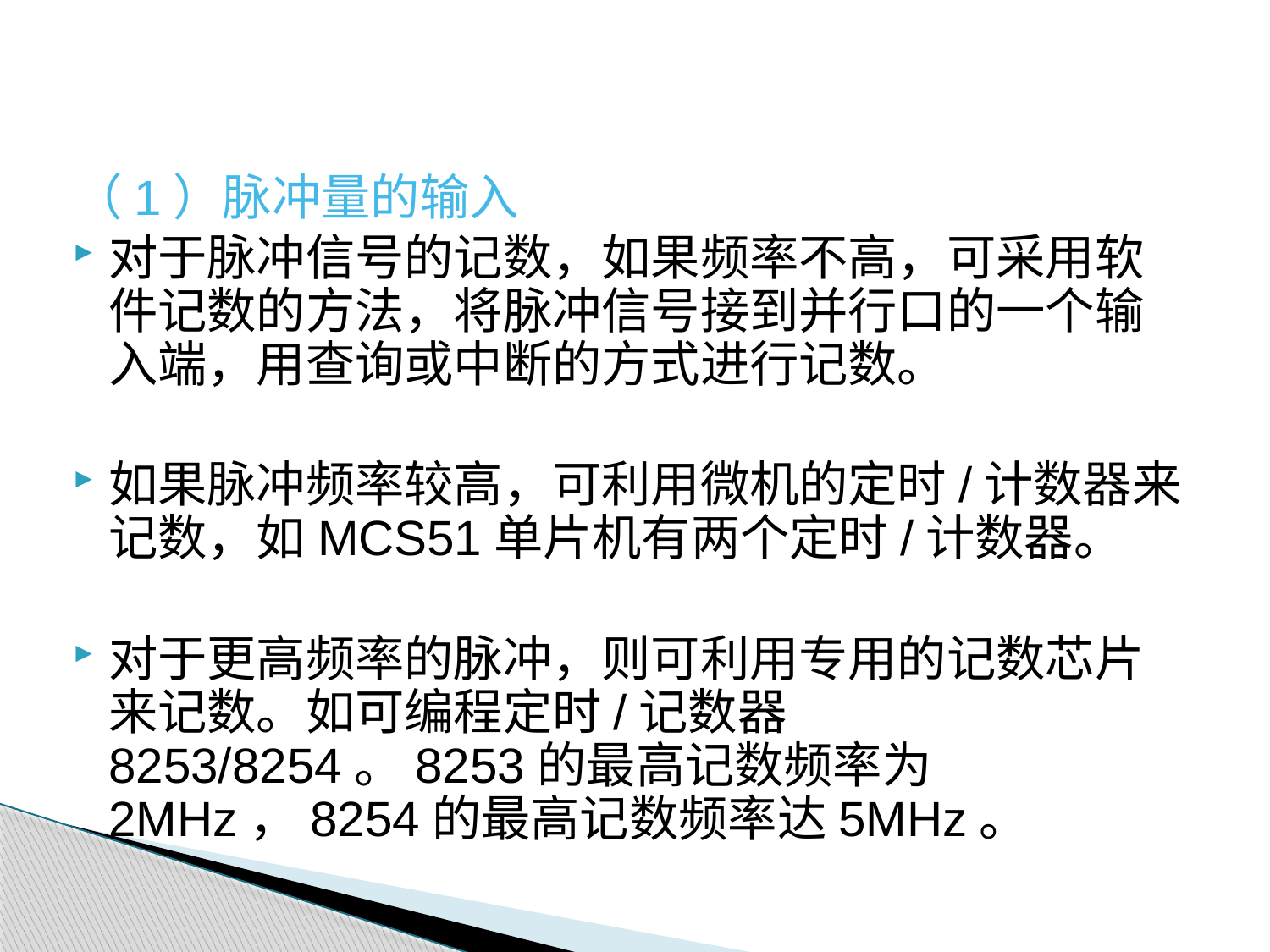

（1）脉冲量的输入
对于脉冲信号的记数，如果频率不高，可采用软件记数的方法，将脉冲信号接到并行口的一个输入端，用查询或中断的方式进行记数。

如果脉冲频率较高，可利用微机的定时/计数器来记数，如MCS51单片机有两个定时/计数器。

对于更高频率的脉冲，则可利用专用的记数芯片来记数。如可编程定时/记数器8253/8254。8253的最高记数频率为2MHz，8254的最高记数频率达5MHz。